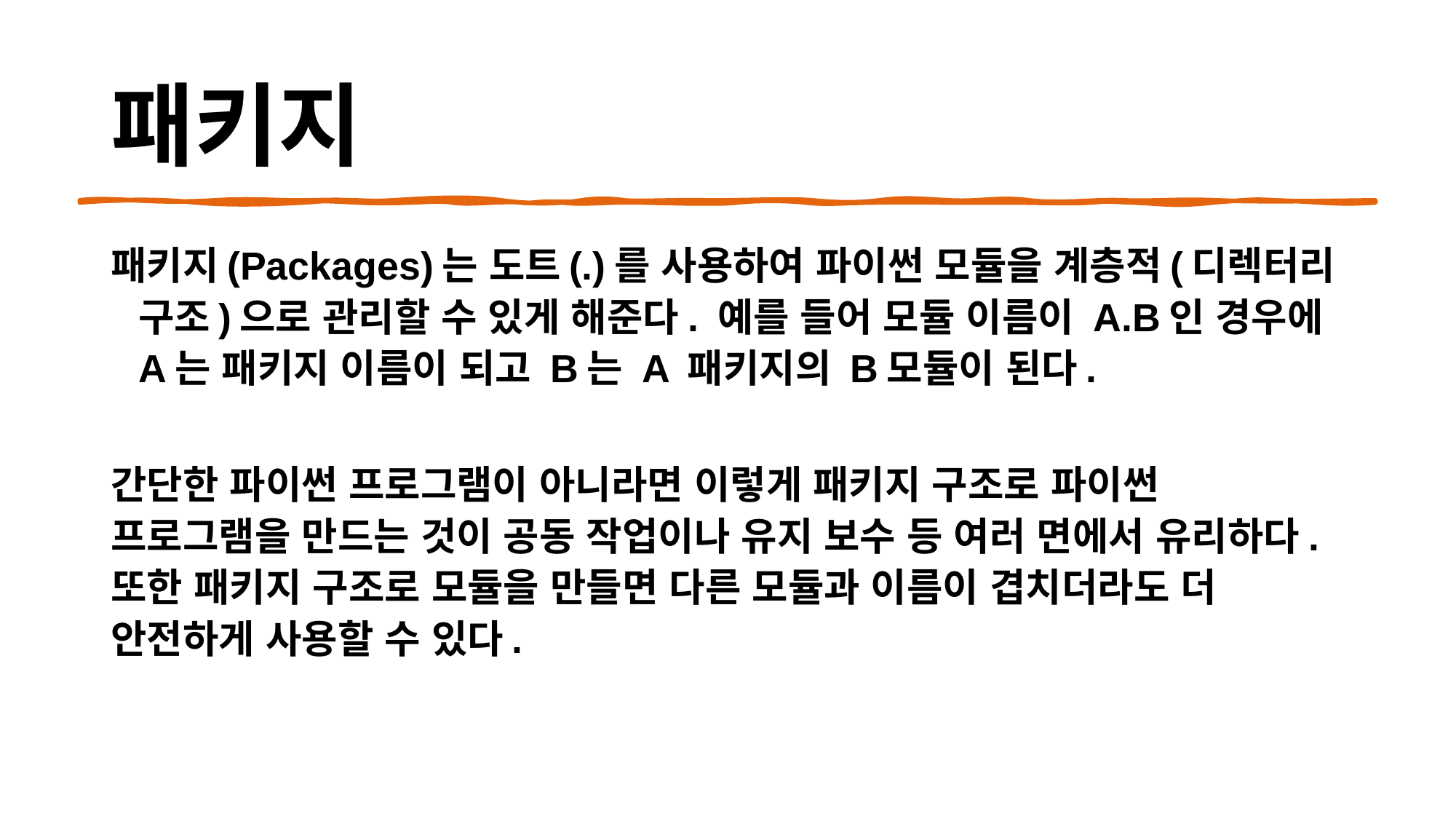

# 패키지

패키지(Packages)는 도트(.)를 사용하여 파이썬 모듈을 계층적(디렉터리 구조)으로 관리할 수 있게 해준다. 예를 들어 모듈 이름이 A.B인 경우에 A는 패키지 이름이 되고 B는 A 패키지의 B모듈이 된다.
간단한 파이썬 프로그램이 아니라면 이렇게 패키지 구조로 파이썬 프로그램을 만드는 것이 공동 작업이나 유지 보수 등 여러 면에서 유리하다. 또한 패키지 구조로 모듈을 만들면 다른 모듈과 이름이 겹치더라도 더 안전하게 사용할 수 있다.